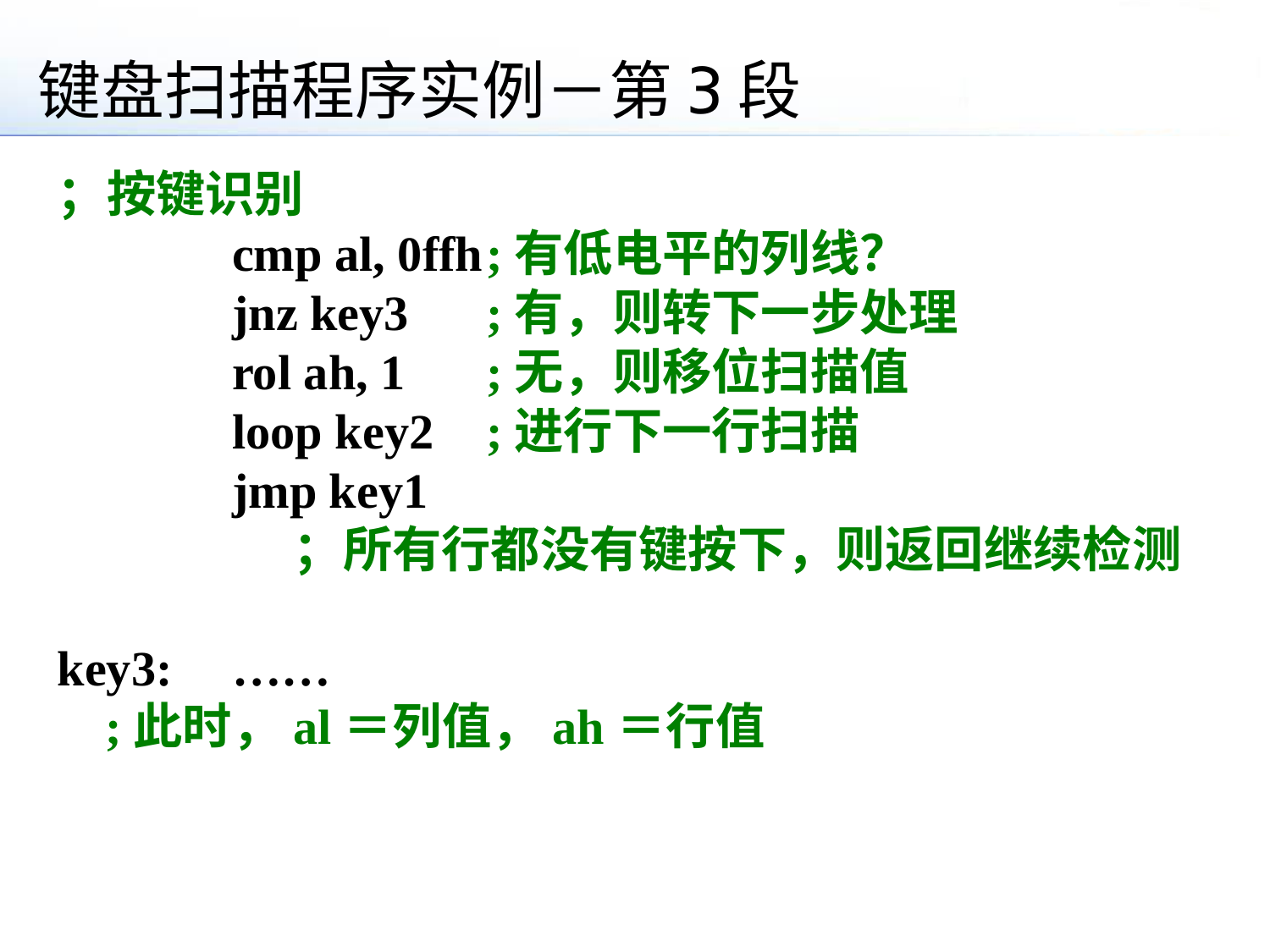

键盘扫描程序实例－第3段
；按键识别
		cmp al, 0ffh	;有低电平的列线？
		jnz key3	;有，则转下一步处理
		rol ah, 1	;无，则移位扫描值
		loop key2	;进行下一行扫描
		jmp key1
                    ；所有行都没有键按下，则返回继续检测

key3: 	……
	;此时，al＝列值，ah＝行值